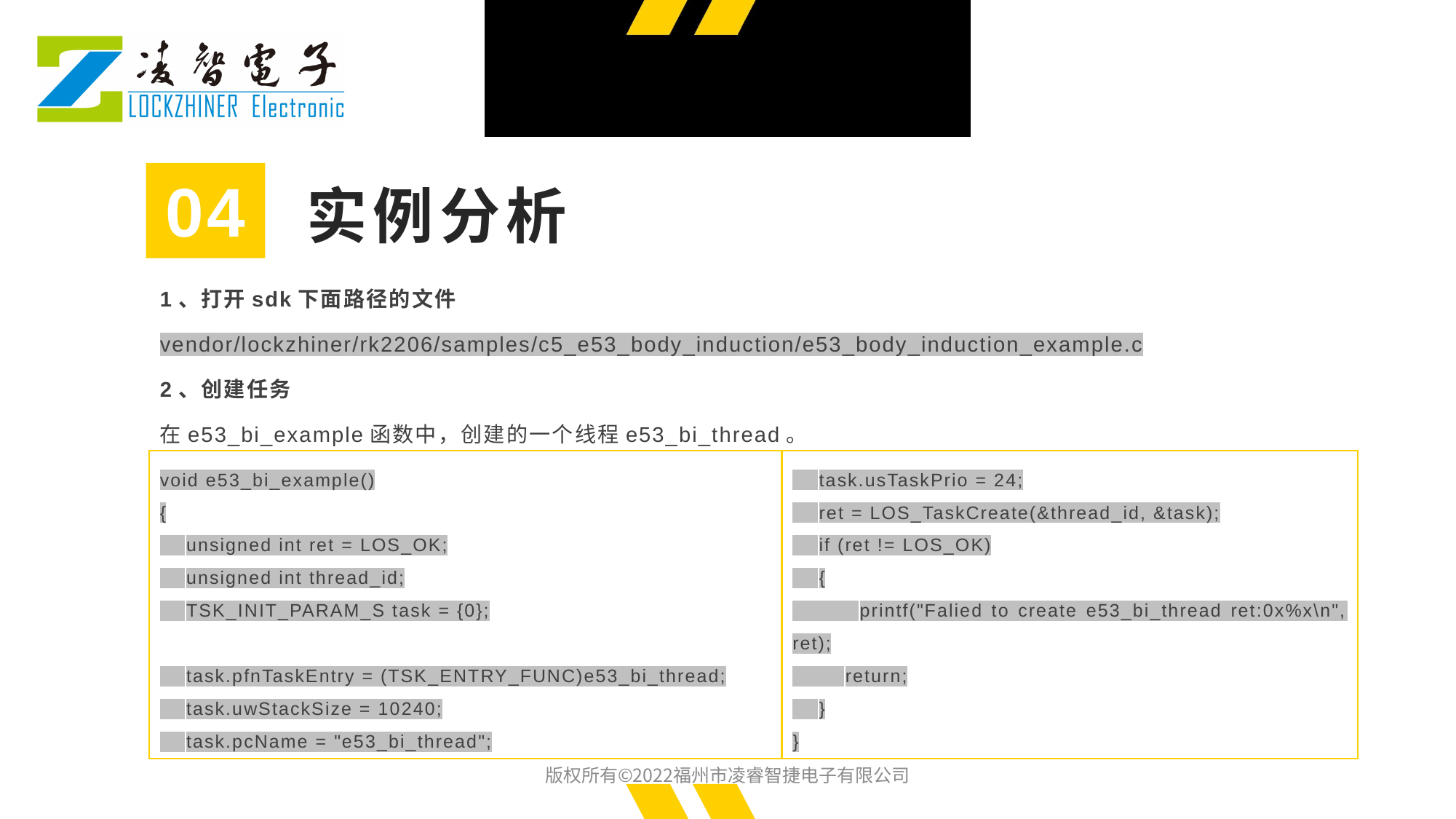

04
实例分析
1、打开sdk下面路径的文件
vendor/lockzhiner/rk2206/samples/c5_e53_body_induction/e53_body_induction_example.c
2、创建任务
在e53_bi_example函数中，创建的一个线程e53_bi_thread。
void e53_bi_example()
{
    unsigned int ret = LOS_OK;
    unsigned int thread_id;
    TSK_INIT_PARAM_S task = {0};

    task.pfnTaskEntry = (TSK_ENTRY_FUNC)e53_bi_thread;
    task.uwStackSize = 10240;
    task.pcName = "e53_bi_thread";
    task.usTaskPrio = 24;
    ret = LOS_TaskCreate(&thread_id, &task);
    if (ret != LOS_OK)
    {
        printf("Falied to create e53_bi_thread ret:0x%x\n", ret);
        return;
    }
}
版权所有©2022福州市凌睿智捷电子有限公司
7